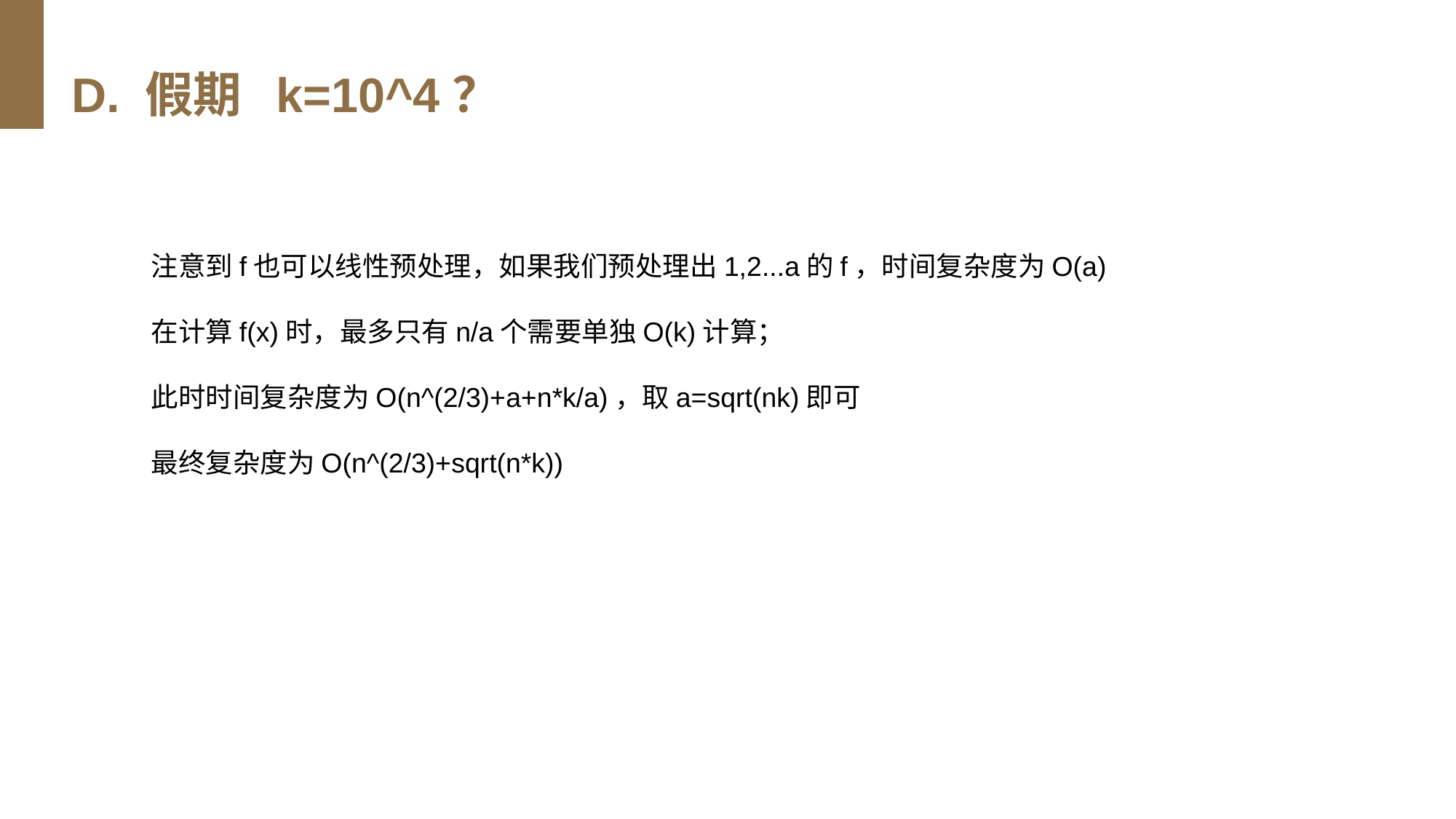

D. 假期  k=10^4？
注意到f也可以线性预处理，如果我们预处理出1,2...a的f，时间复杂度为O(a)

在计算f(x)时，最多只有n/a个需要单独O(k)计算；

此时时间复杂度为O(n^(2/3)+a+n*k/a)，取a=sqrt(nk)即可

最终复杂度为O(n^(2/3)+sqrt(n*k))